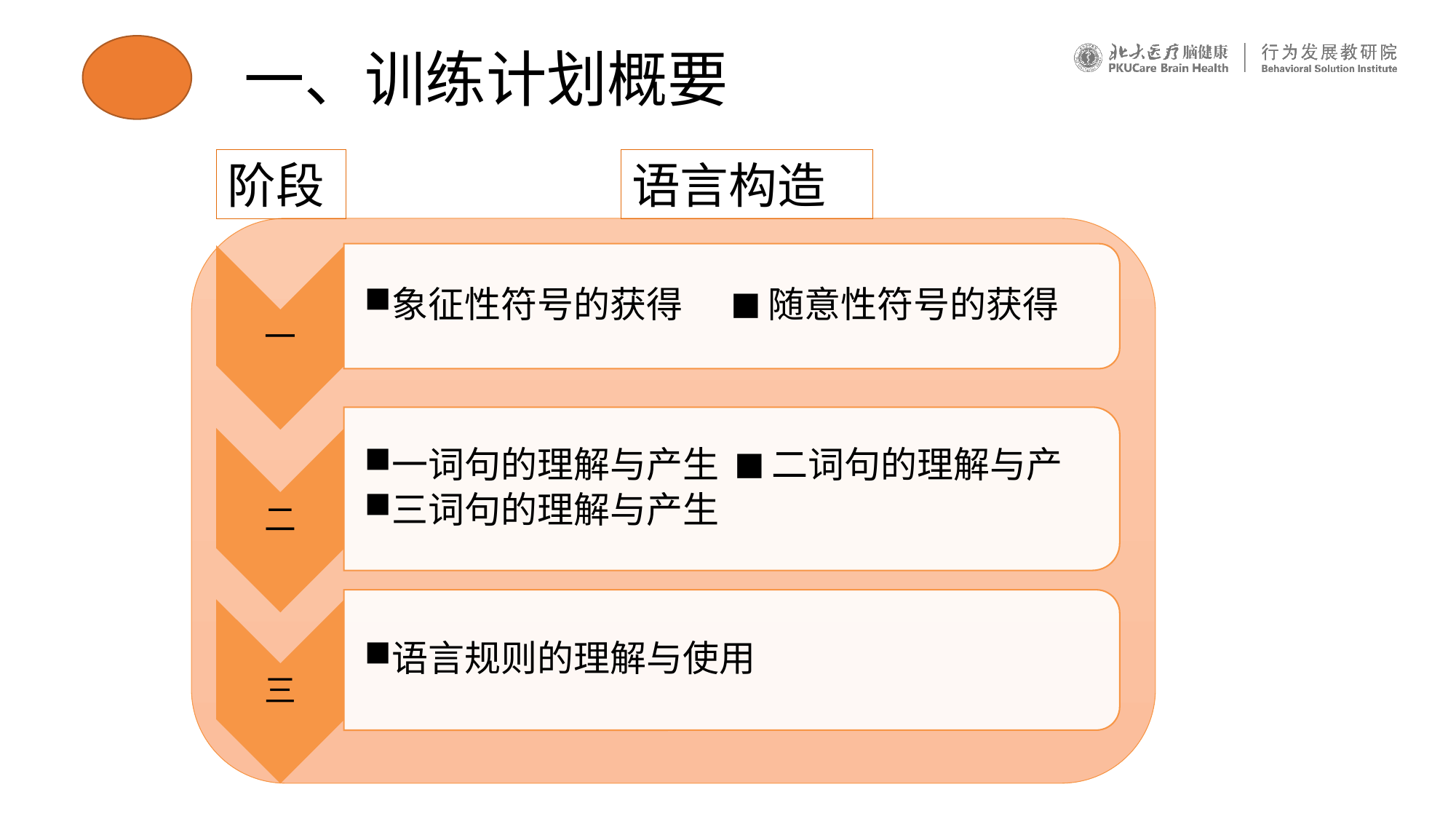

一、训练计划概要
阶段
语言构造

一
象征性符号的获得      ■ 随意性符号的获得
二
一词句的理解与产生  ■ 二词句的理解与产
三词句的理解与产生
三
语言规则的理解与使用